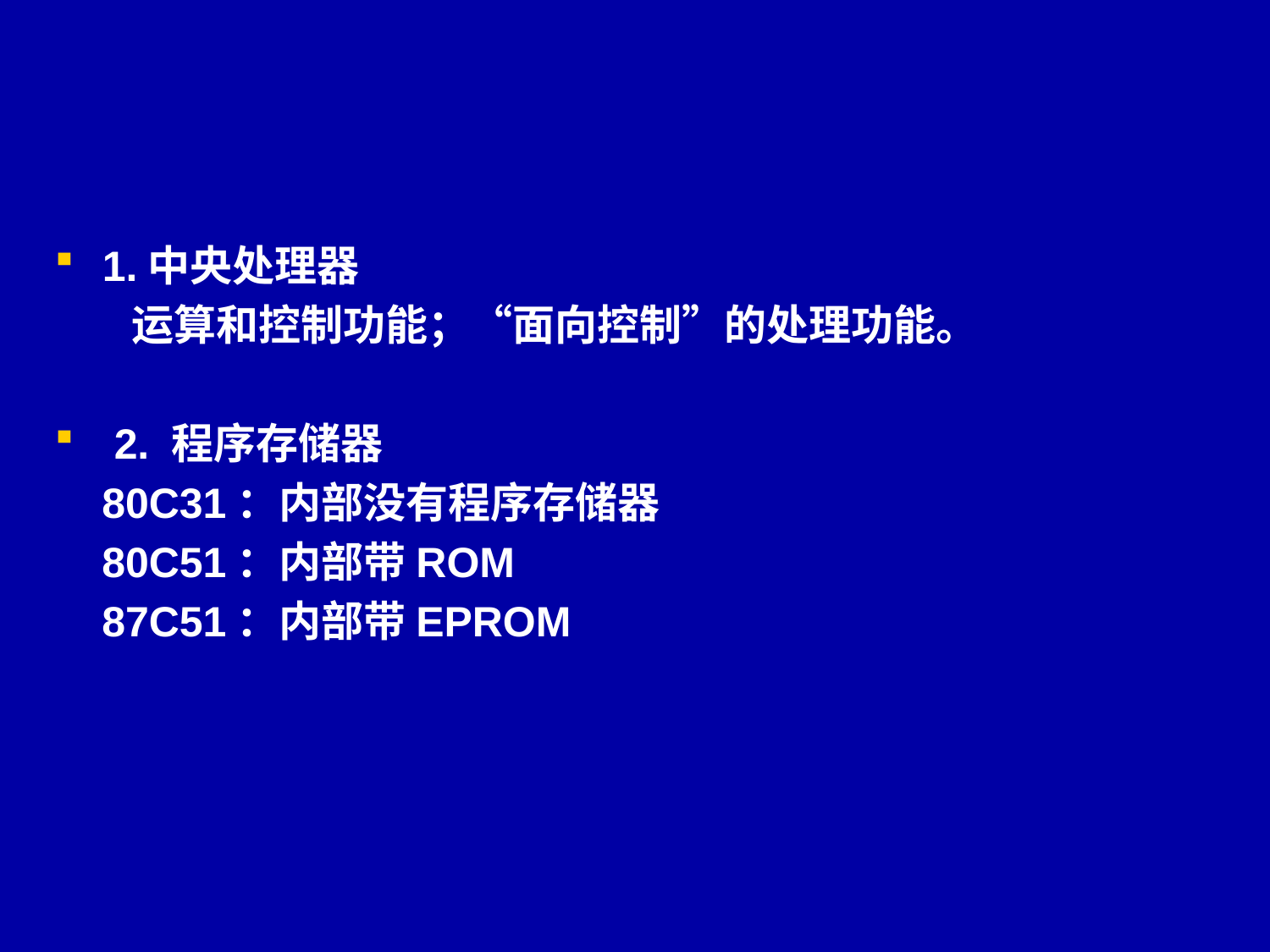

#
1.中央处理器
       运算和控制功能；“面向控制”的处理功能。

 2. 程序存储器
    80C31：内部没有程序存储器
    80C51：内部带ROM
    87C51：内部带EPROM